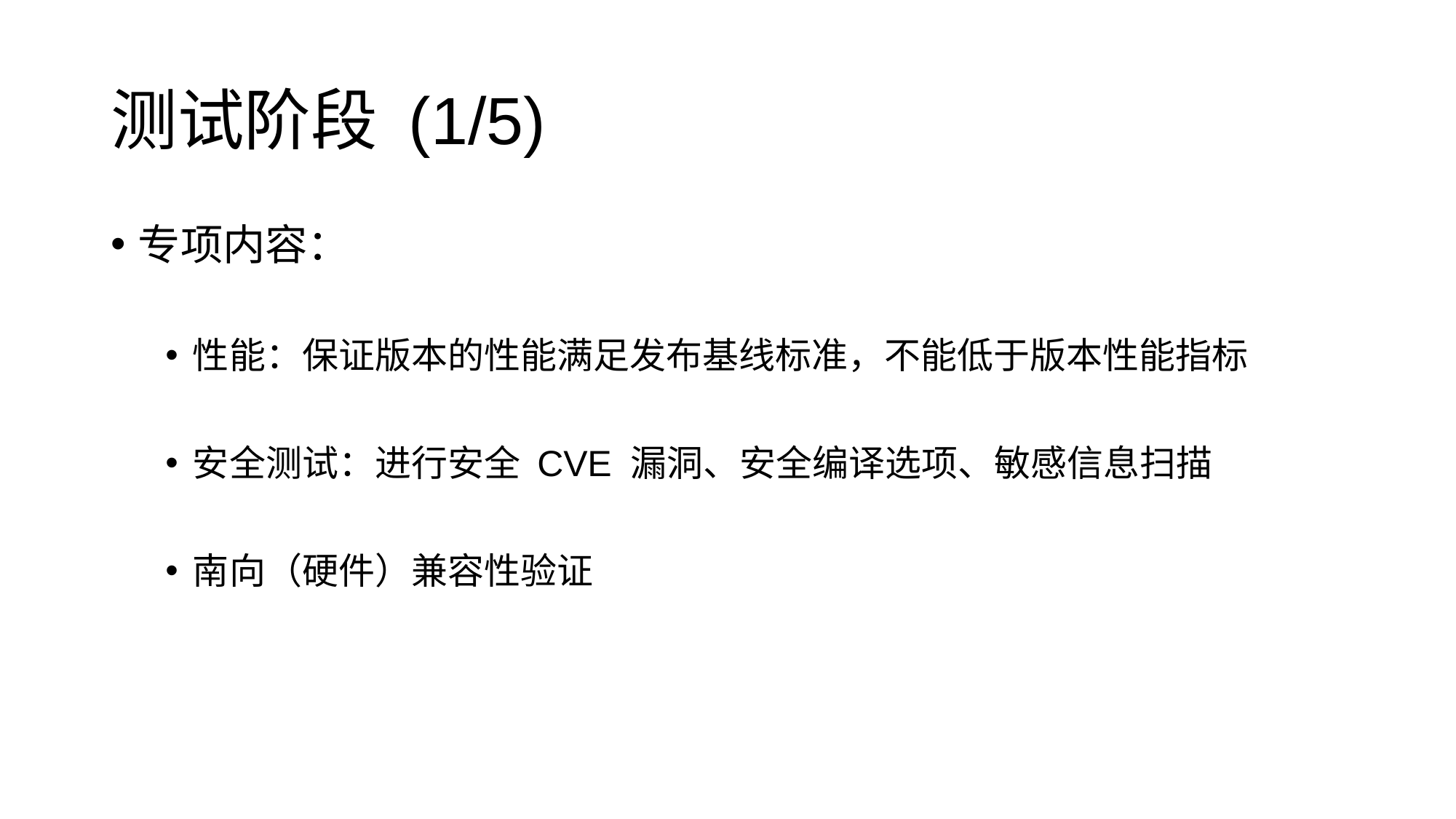

# 测试阶段 (1/5)
专项内容：

性能：保证版本的性能满足发布基线标准，不能低于版本性能指标

安全测试：进行安全 CVE 漏洞、安全编译选项、敏感信息扫描

南向（硬件）兼容性验证